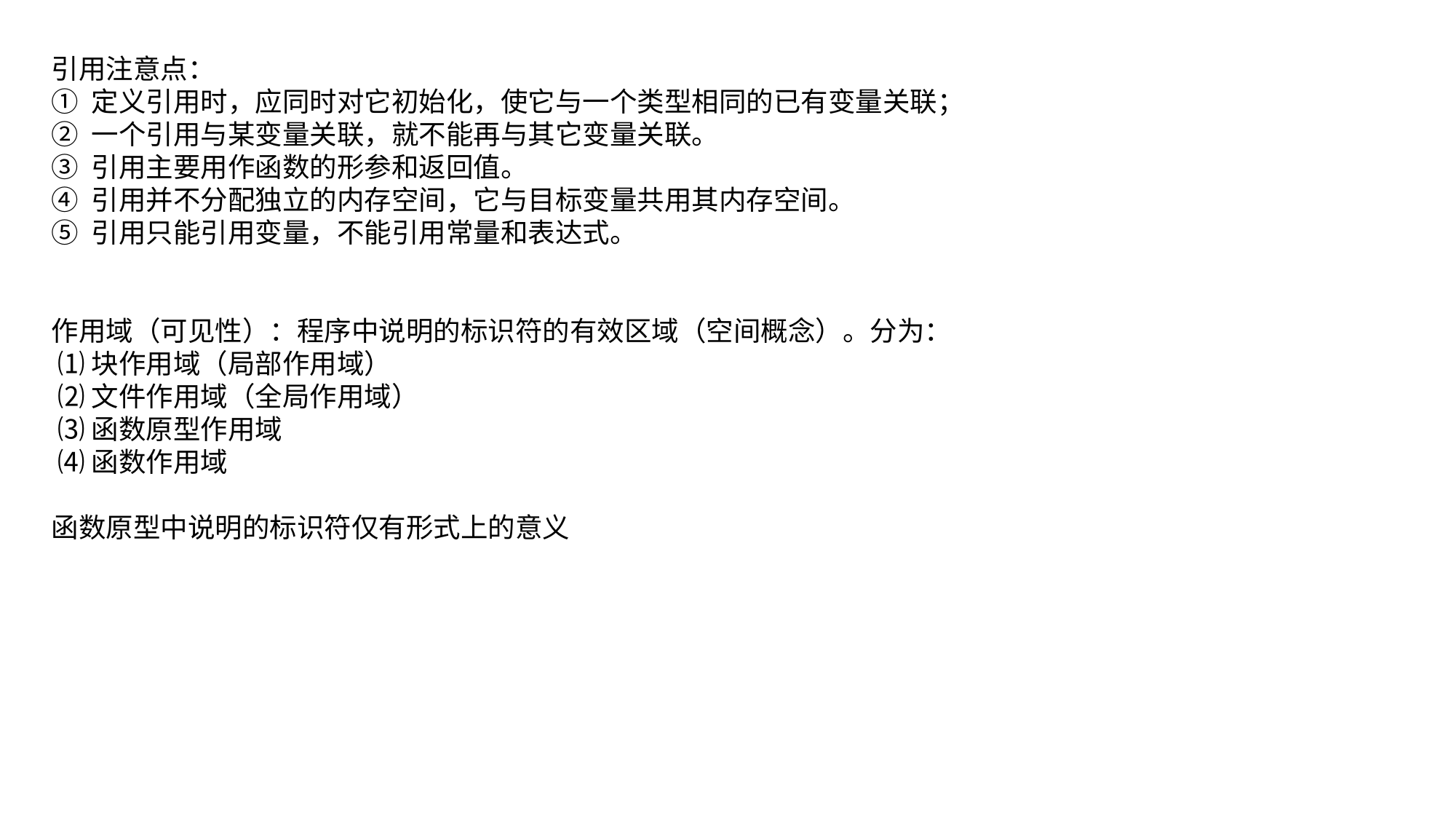

引用注意点：
① 定义引用时，应同时对它初始化，使它与一个类型相同的已有变量关联；
② 一个引用与某变量关联，就不能再与其它变量关联。
③ 引用主要用作函数的形参和返回值。
④ 引用并不分配独立的内存空间，它与目标变量共用其内存空间。
⑤ 引用只能引用变量，不能引用常量和表达式。

作用域（可见性）：程序中说明的标识符的有效区域（空间概念）。分为：
 ⑴块作用域（局部作用域）
 ⑵文件作用域（全局作用域）
 ⑶函数原型作用域
 ⑷函数作用域

函数原型中说明的标识符仅有形式上的意义